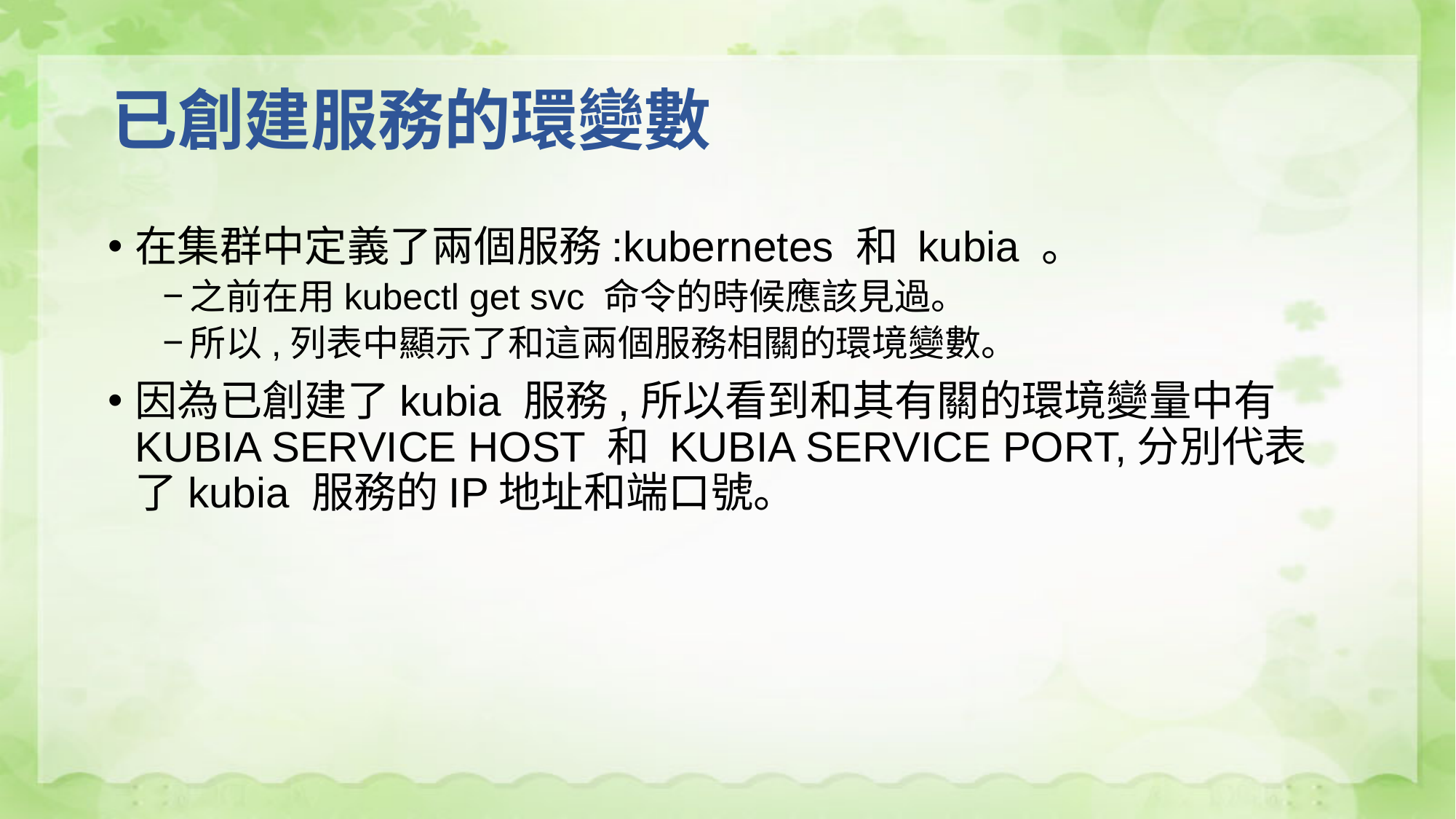

# 已創建服務的環變數
在集群中定義了兩個服務:kubernetes 和 kubia 。
之前在用kubectl get svc 命令的時候應該見過。
所以,列表中顯示了和這兩個服務相關的環境變數。
因為已創建了kubia 服務,所以看到和其有關的環境變量中有KUBIA SERVICE HOST 和 KUBIA SERVICE PORT,分別代表了kubia 服務的IP地址和端口號。